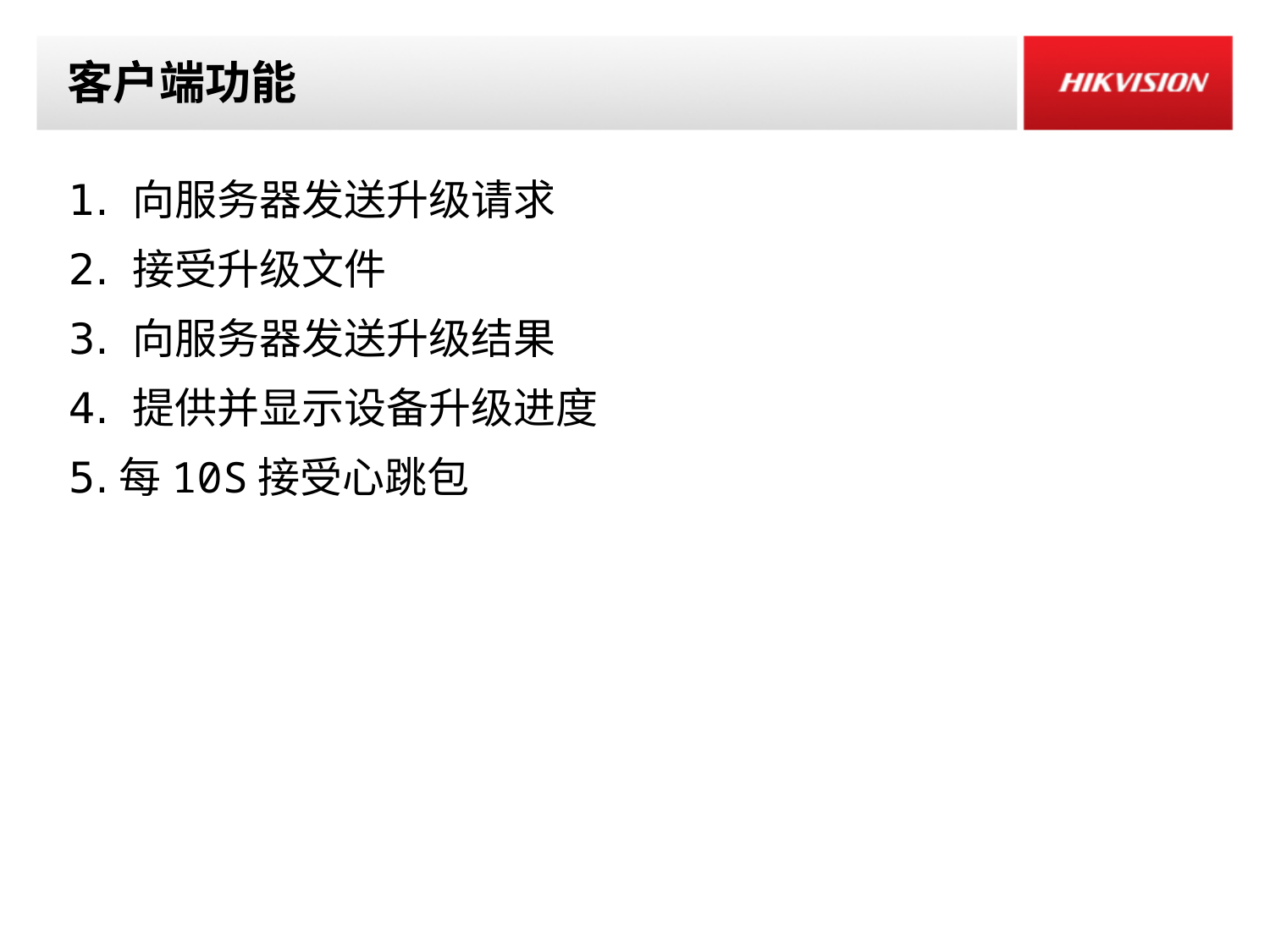

# 客户端功能
1. 向服务器发送升级请求
2. 接受升级文件
3. 向服务器发送升级结果
4. 提供并显示设备升级进度
5.每10S接受心跳包